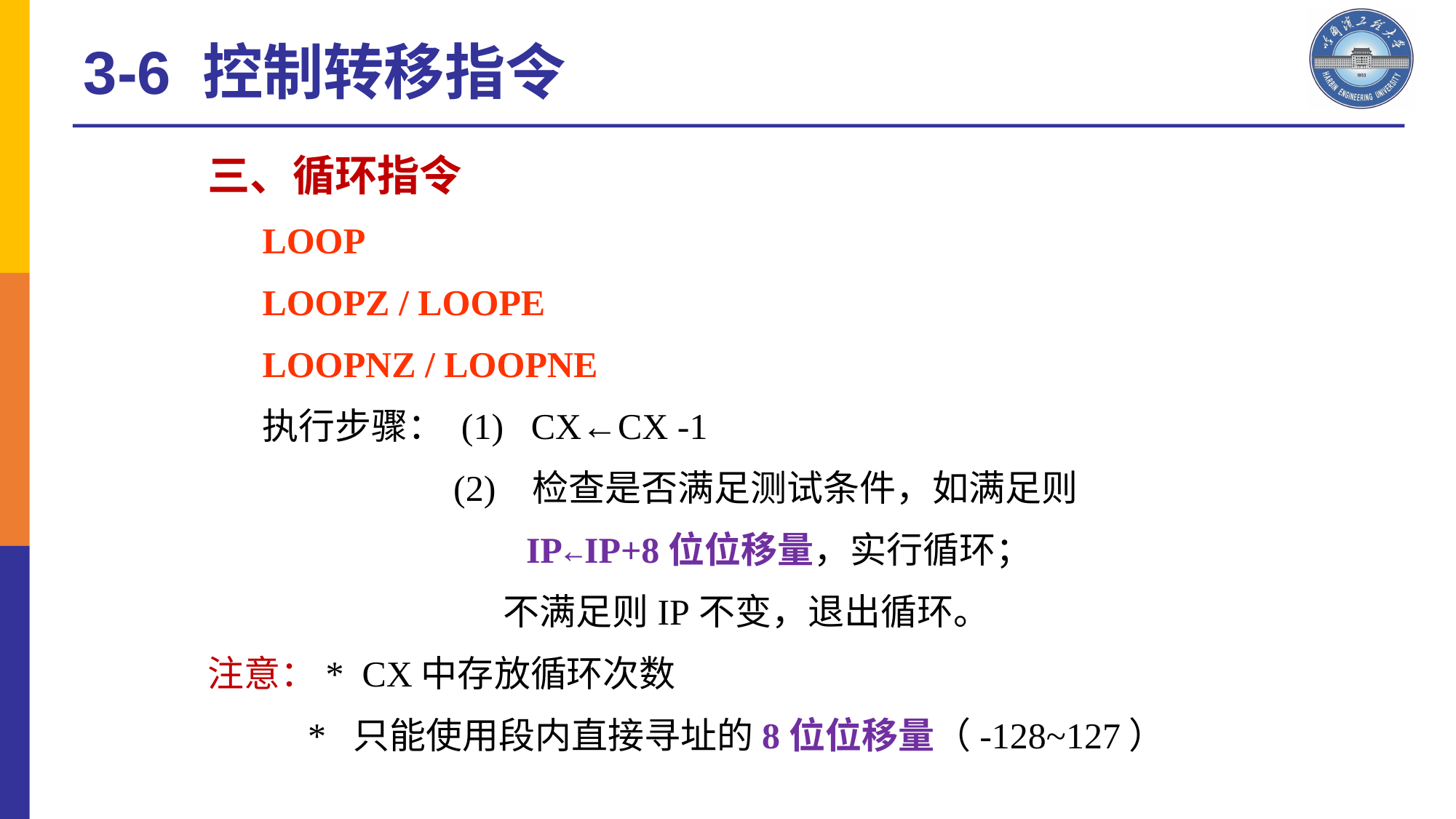

3-6 控制转移指令
三、循环指令
LOOP
LOOPZ / LOOPE
LOOPNZ / LOOPNE
执行步骤： (1)   CX←CX -1
                           (2)   检查是否满足测试条件，如满足则
                                   IP←IP+8位位移量，实行循环；
                                   不满足则IP不变，退出循环。
注意：*  CX中存放循环次数
           *  只能使用段内直接寻址的8位位移量（-128~127）